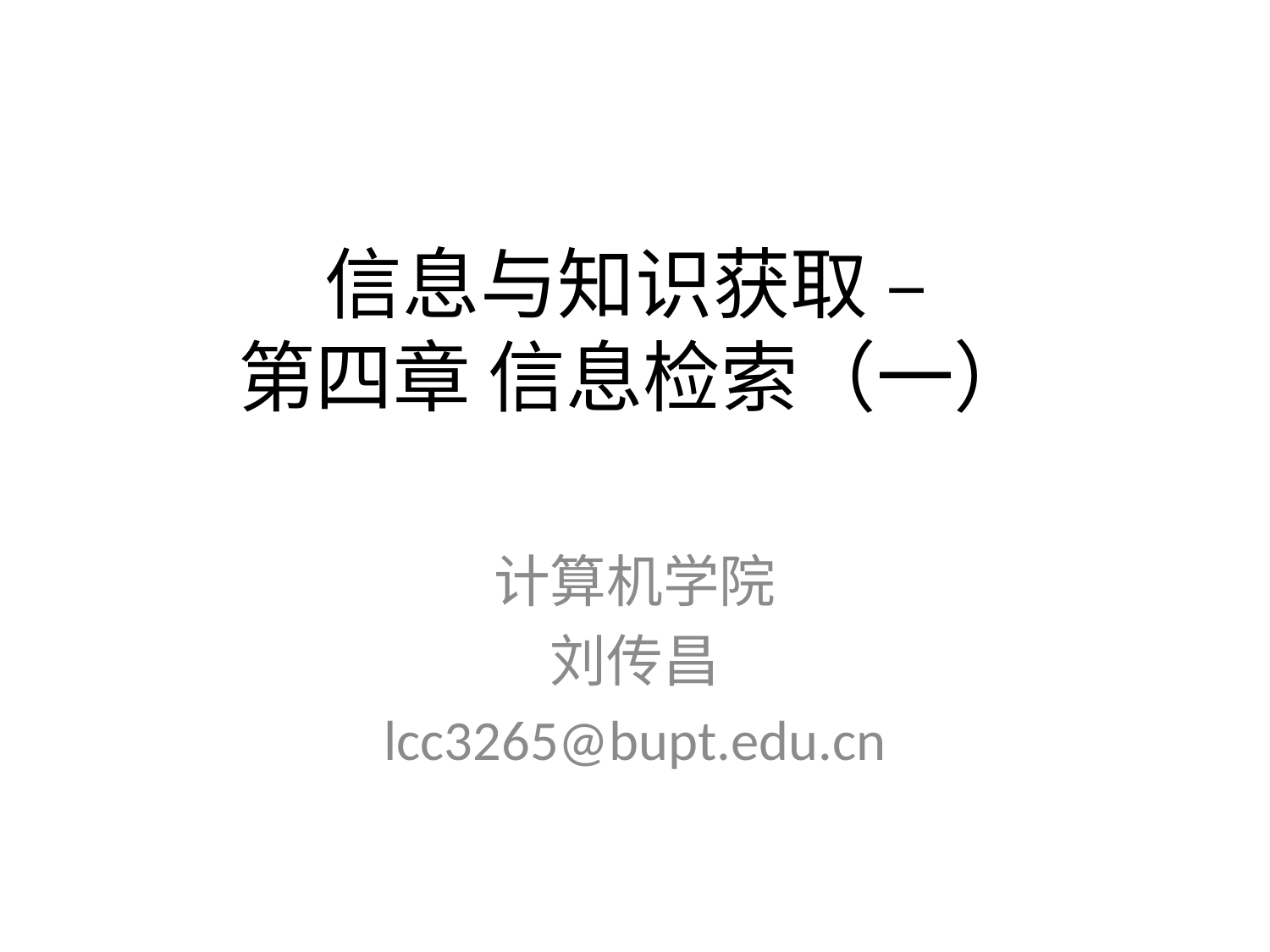

# 信息与知识获取 – 第四章 信息检索（一）
计算机学院
刘传昌
lcc3265@bupt.edu.cn